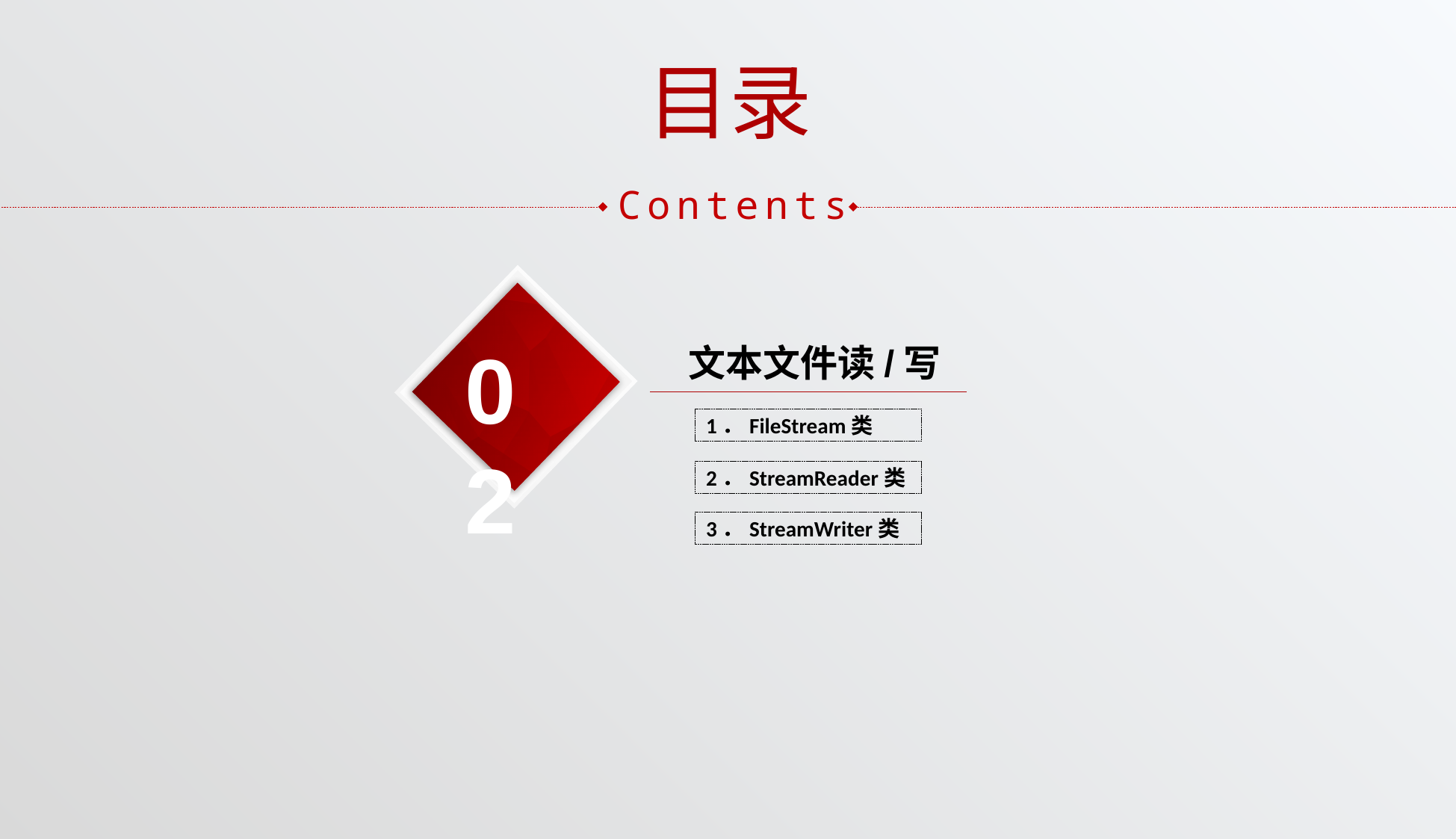

目录
Contents

02
文本文件读/写
1．FileStream类
2．StreamReader类
3．StreamWriter类